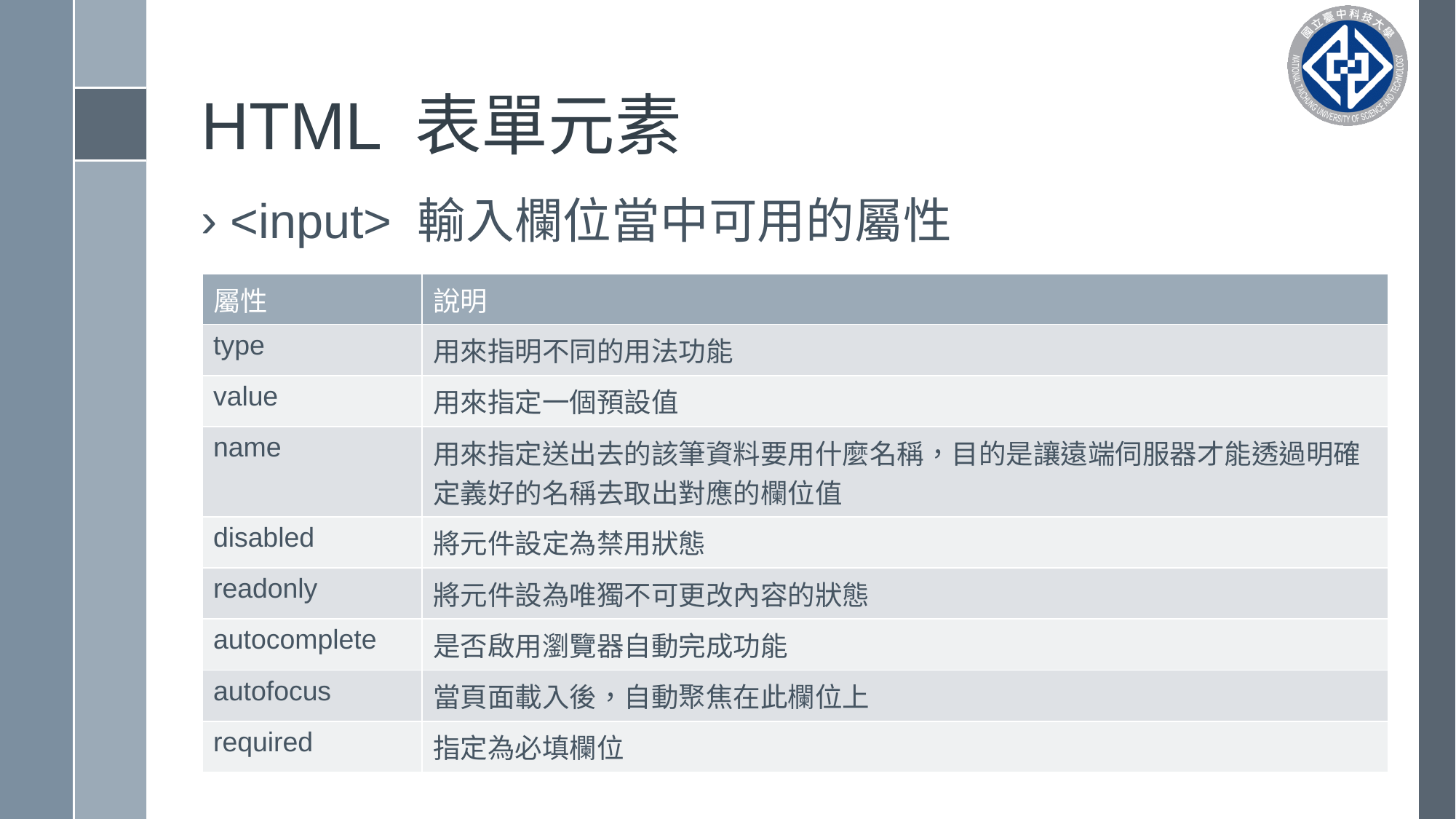

# HTML 表單元素
<input> 輸入欄位當中可用的屬性

| 屬性 | 說明 |
| --- | --- |
| type | 用來指明不同的用法功能 |
| value | 用來指定一個預設值 |
| name | 用來指定送出去的該筆資料要用什麼名稱，目的是讓遠端伺服器才能透過明確定義好的名稱去取出對應的欄位值 |
| disabled | 將元件設定為禁用狀態 |
| readonly | 將元件設為唯獨不可更改內容的狀態 |
| autocomplete | 是否啟用瀏覽器自動完成功能 |
| autofocus | 當頁面載入後，自動聚焦在此欄位上 |
| required | 指定為必填欄位 |